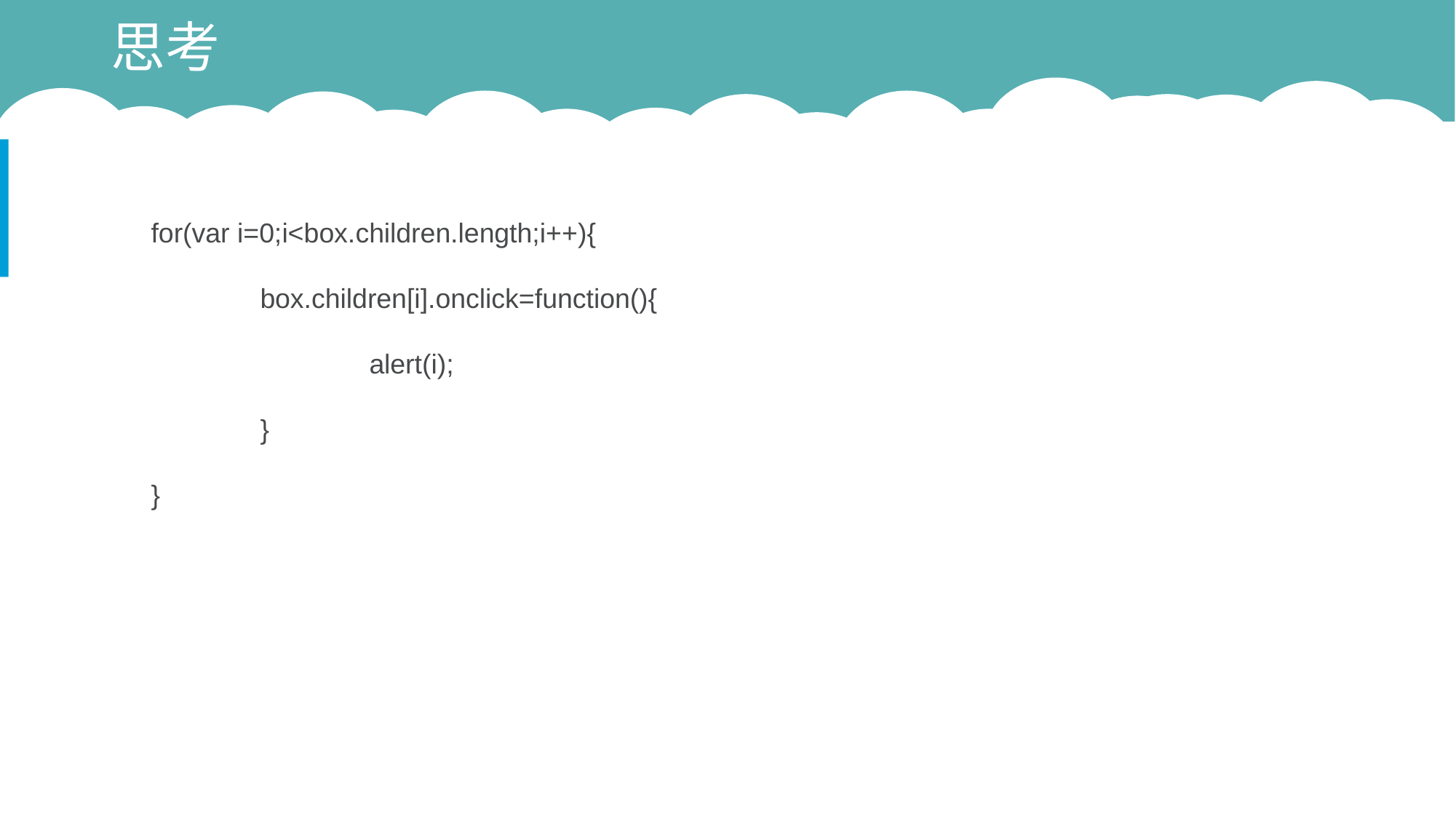

# 思考

for(var i=0;i<box.children.length;i++){

	box.children[i].onclick=function(){

		alert(i);

	}

}